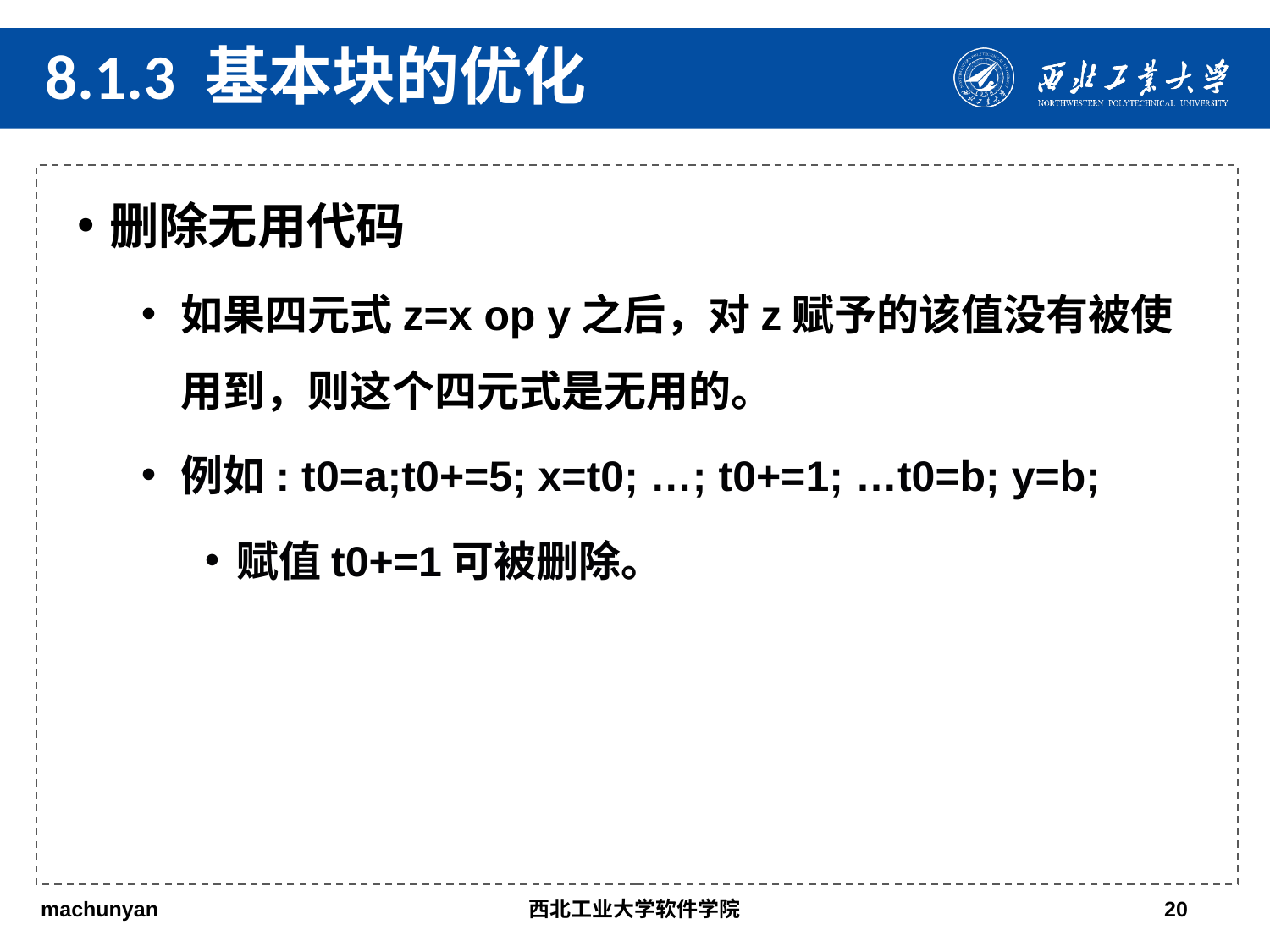

8.1.3 基本块的优化
删除无用代码
如果四元式z=x op y之后，对z赋予的该值没有被使用到，则这个四元式是无用的。
例如: t0=a;t0+=5; x=t0; …; t0+=1; …t0=b; y=b;
赋值t0+=1可被删除。